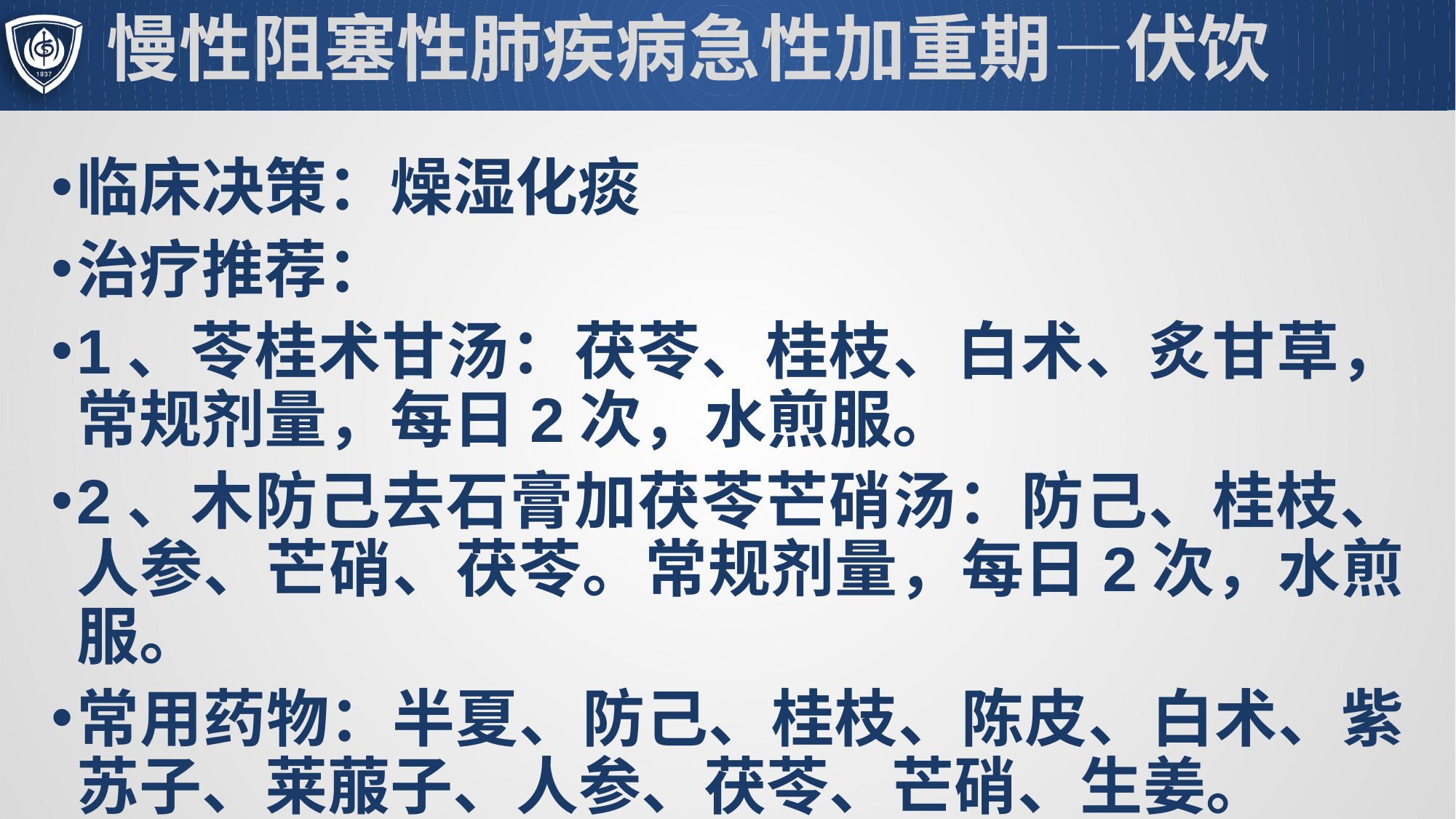

# 慢性阻塞性肺疾病急性加重期—伏饮
临床决策：燥湿化痰
治疗推荐：
1、苓桂术甘汤：茯苓、桂枝、白术、炙甘草，常规剂量，每日2次，水煎服。
2、木防己去石膏加茯苓芒硝汤：防己、桂枝、人参、芒硝、茯苓。常规剂量，每日2次，水煎服。
常用药物：半夏、防己、桂枝、陈皮、白术、紫苏子、莱菔子、人参、茯苓、芒硝、生姜。